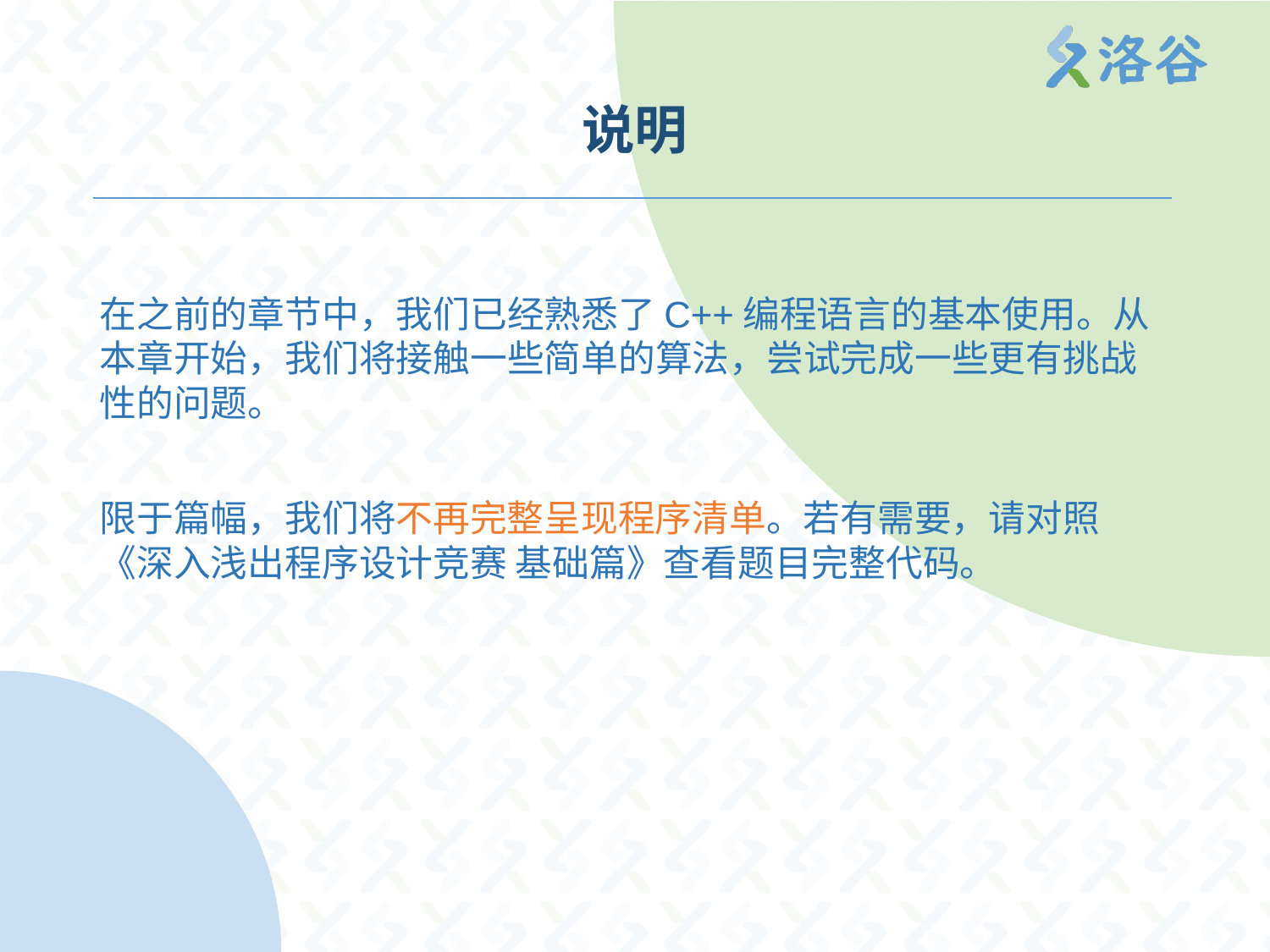

# 说明
在之前的章节中，我们已经熟悉了C++编程语言的基本使用。从本章开始，我们将接触一些简单的算法，尝试完成一些更有挑战性的问题。

限于篇幅，我们将不再完整呈现程序清单。若有需要，请对照《深入浅出程序设计竞赛 基础篇》查看题目完整代码。